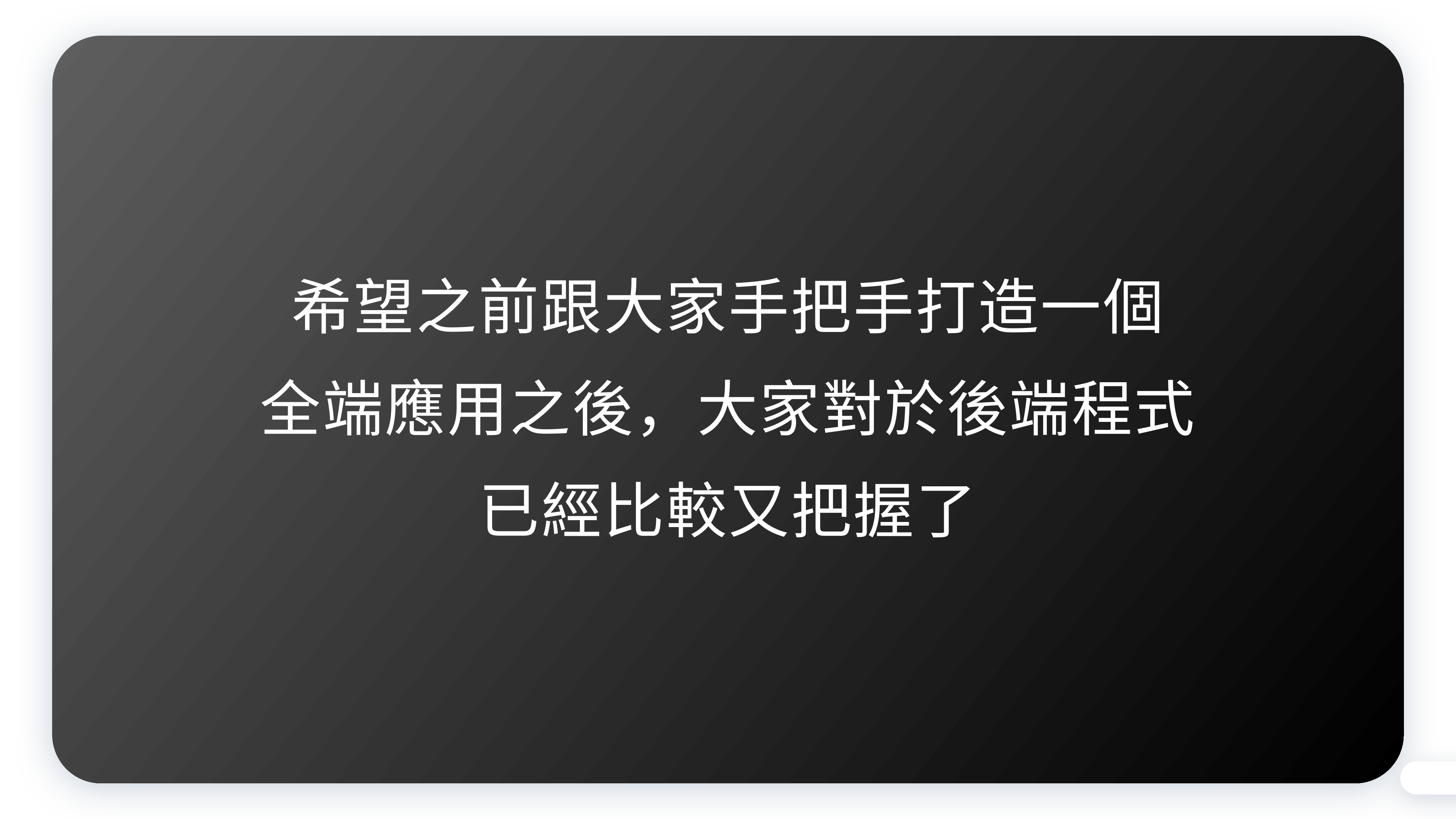

希望之前跟大家手把手打造一個
全端應用之後，大家對於後端程式
已經比較又把握了
2